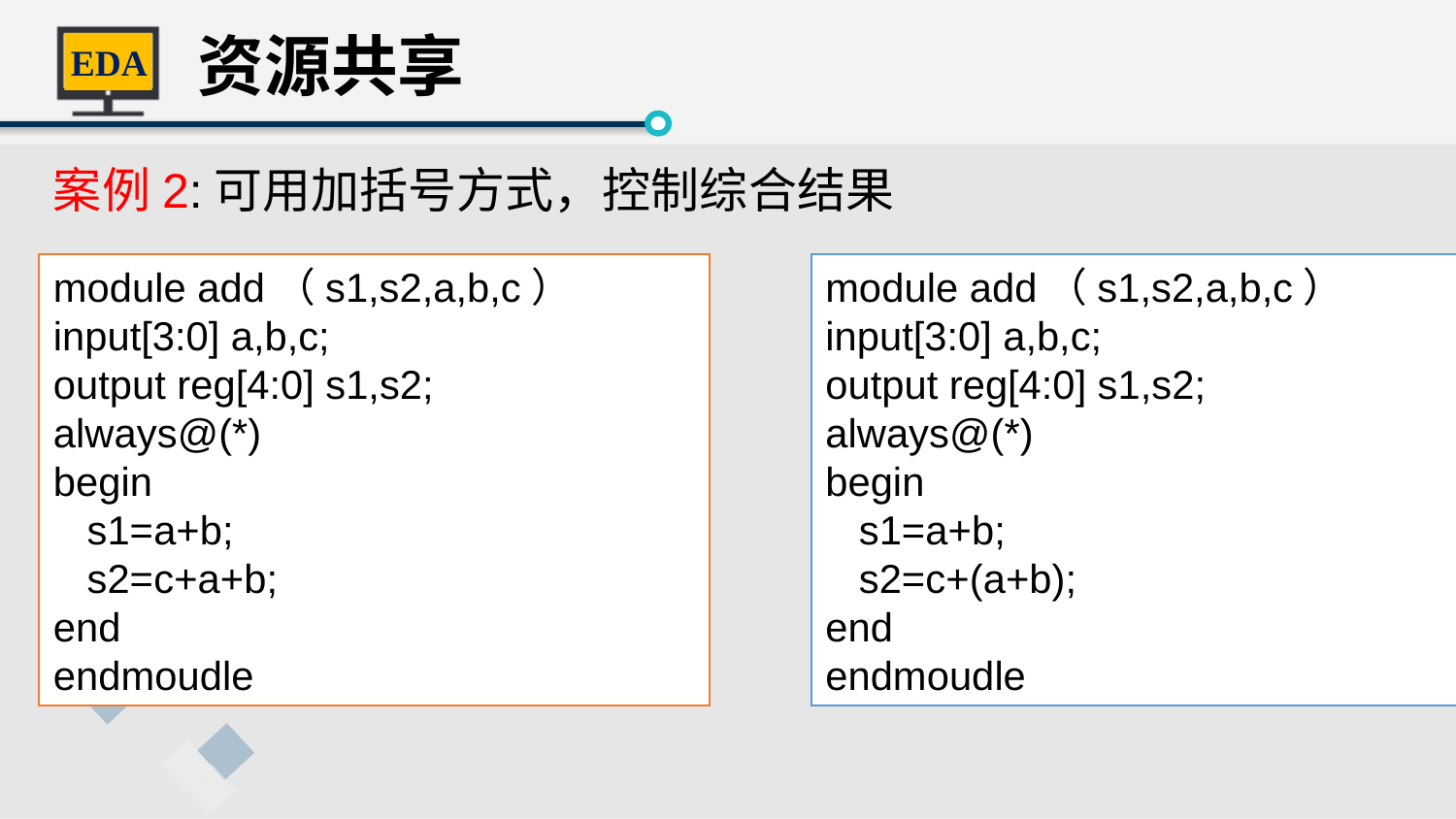

资源共享
案例2:可用加括号方式，控制综合结果
module add（s1,s2,a,b,c）
input[3:0] a,b,c;
output reg[4:0] s1,s2;
always@(*)
begin
   s1=a+b;
   s2=c+a+b;
end
endmoudle
module add（s1,s2,a,b,c）
input[3:0] a,b,c;
output reg[4:0] s1,s2;
always@(*)
begin
   s1=a+b;
   s2=c+(a+b);
end
endmoudle